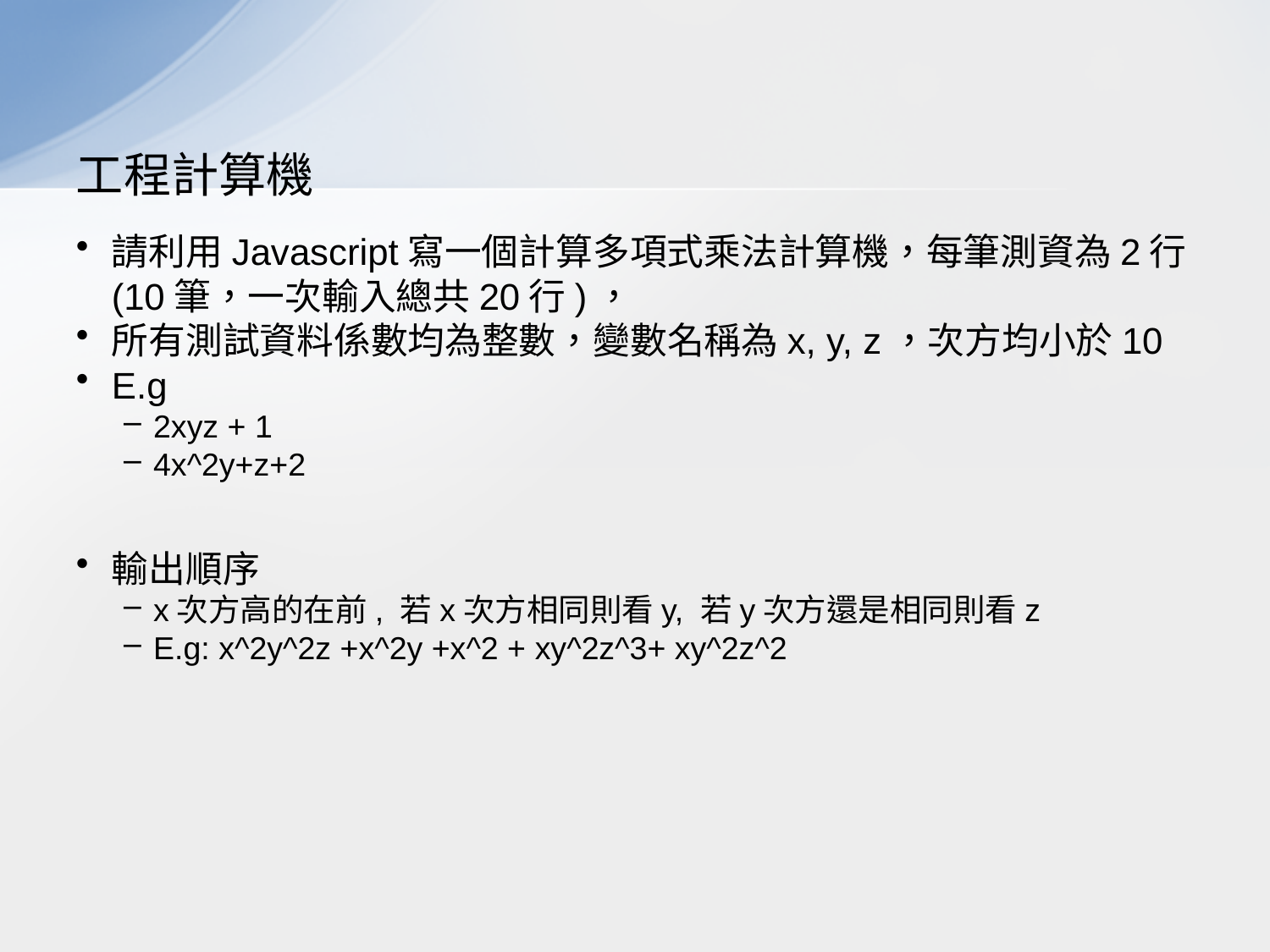

# 工程計算機
請利用Javascript寫一個計算多項式乘法計算機，每筆測資為2行(10筆，一次輸入總共20行)，
所有測試資料係數均為整數，變數名稱為x, y, z，次方均小於10
E.g
2xyz + 1
4x^2y+z+2

輸出順序
x次方高的在前, 若x次方相同則看y, 若y次方還是相同則看z
E.g: x^2y^2z +x^2y +x^2 + xy^2z^3+ xy^2z^2